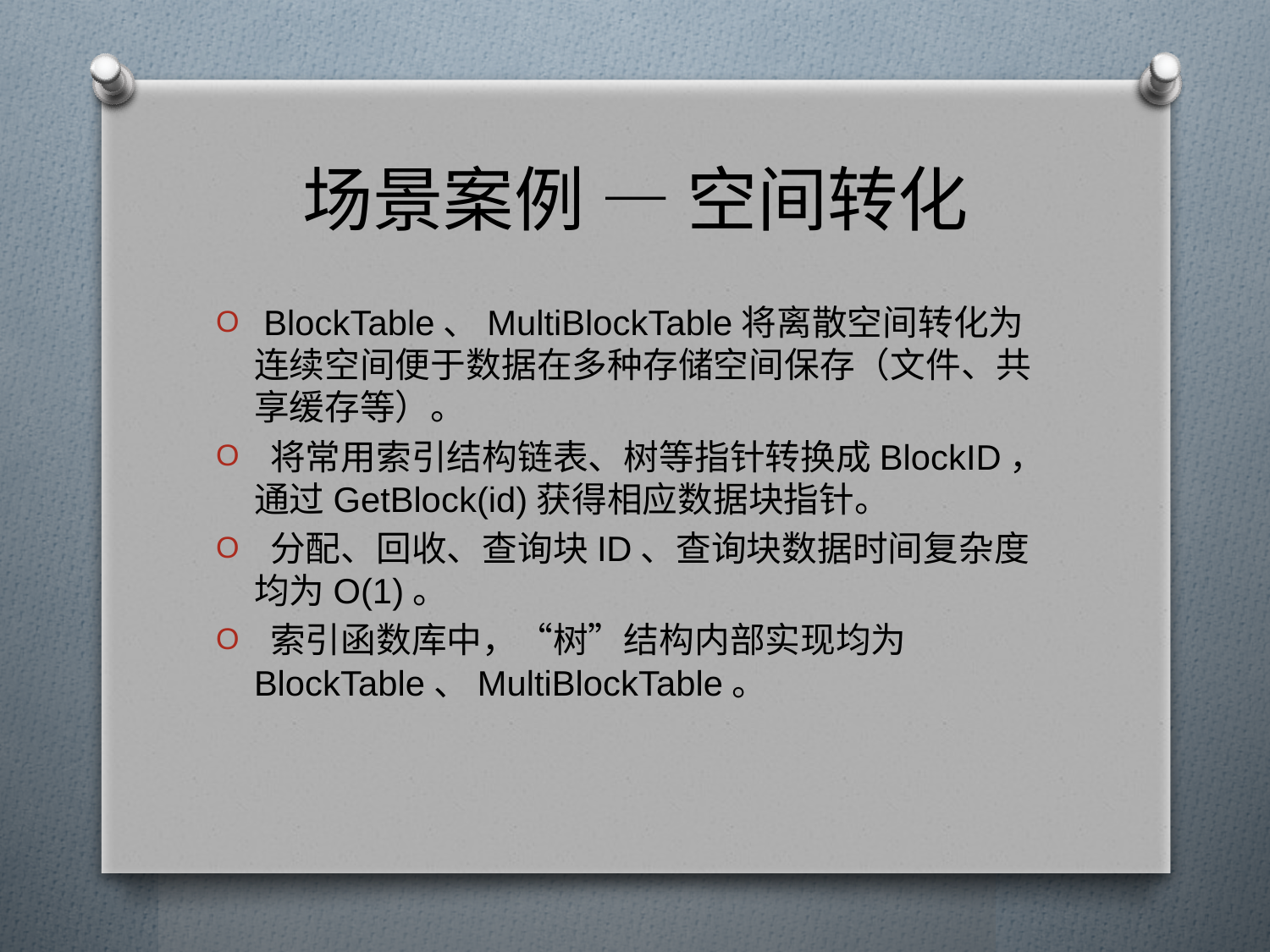

# 场景案例 — 空间转化
 BlockTable、MultiBlockTable将离散空间转化为连续空间便于数据在多种存储空间保存（文件、共享缓存等）。
 将常用索引结构链表、树等指针转换成BlockID，通过GetBlock(id)获得相应数据块指针。
 分配、回收、查询块ID、查询块数据时间复杂度均为O(1)。
 索引函数库中，“树”结构内部实现均为BlockTable、MultiBlockTable。